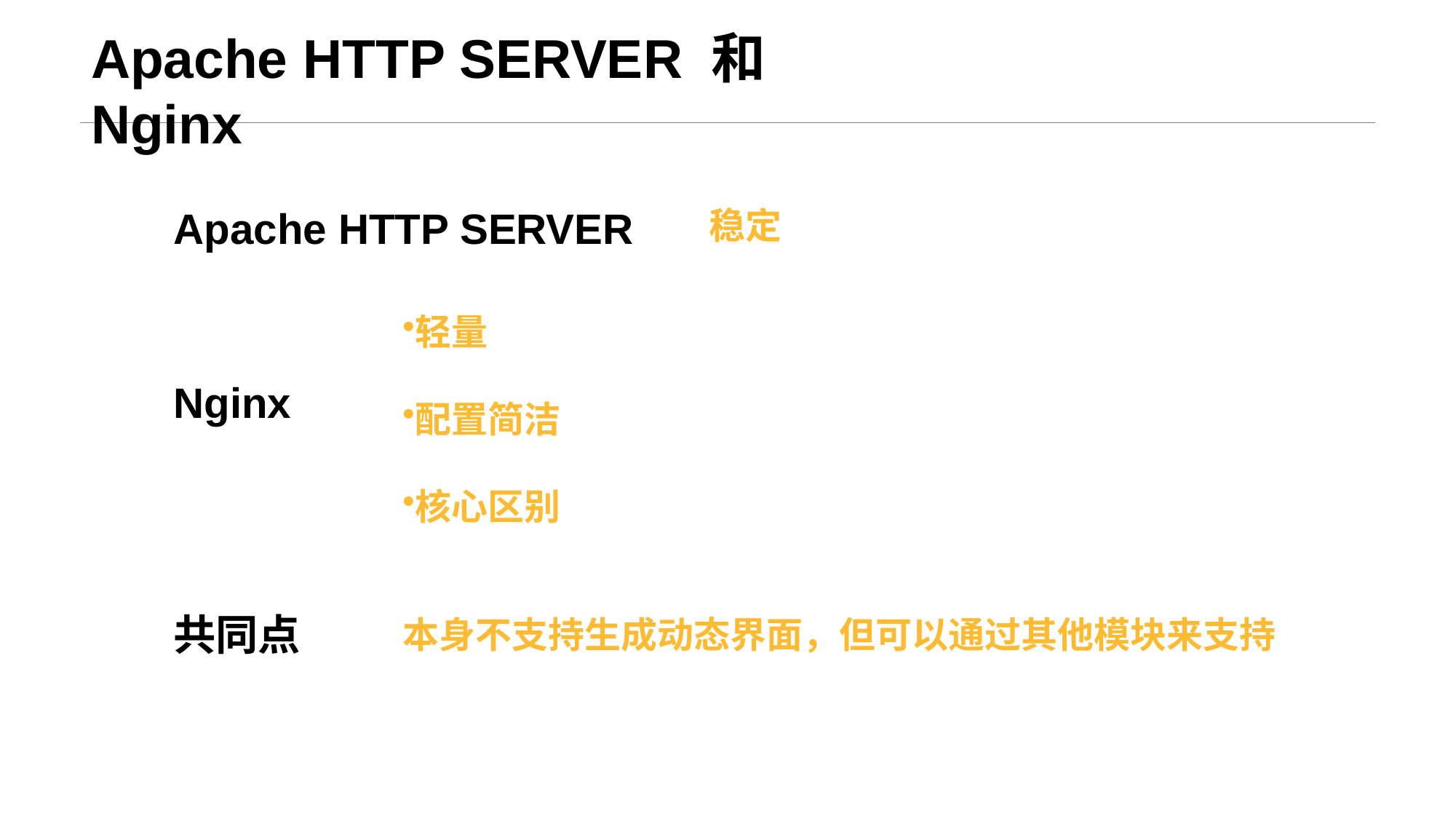

# Apache HTTP SERVER 和 Nginx
Apache HTTP SERVER

稳定

轻量

配置简洁

核心区别
Nginx

本身不支持生成动态界面，但可以通过其他模块来支持
共同点